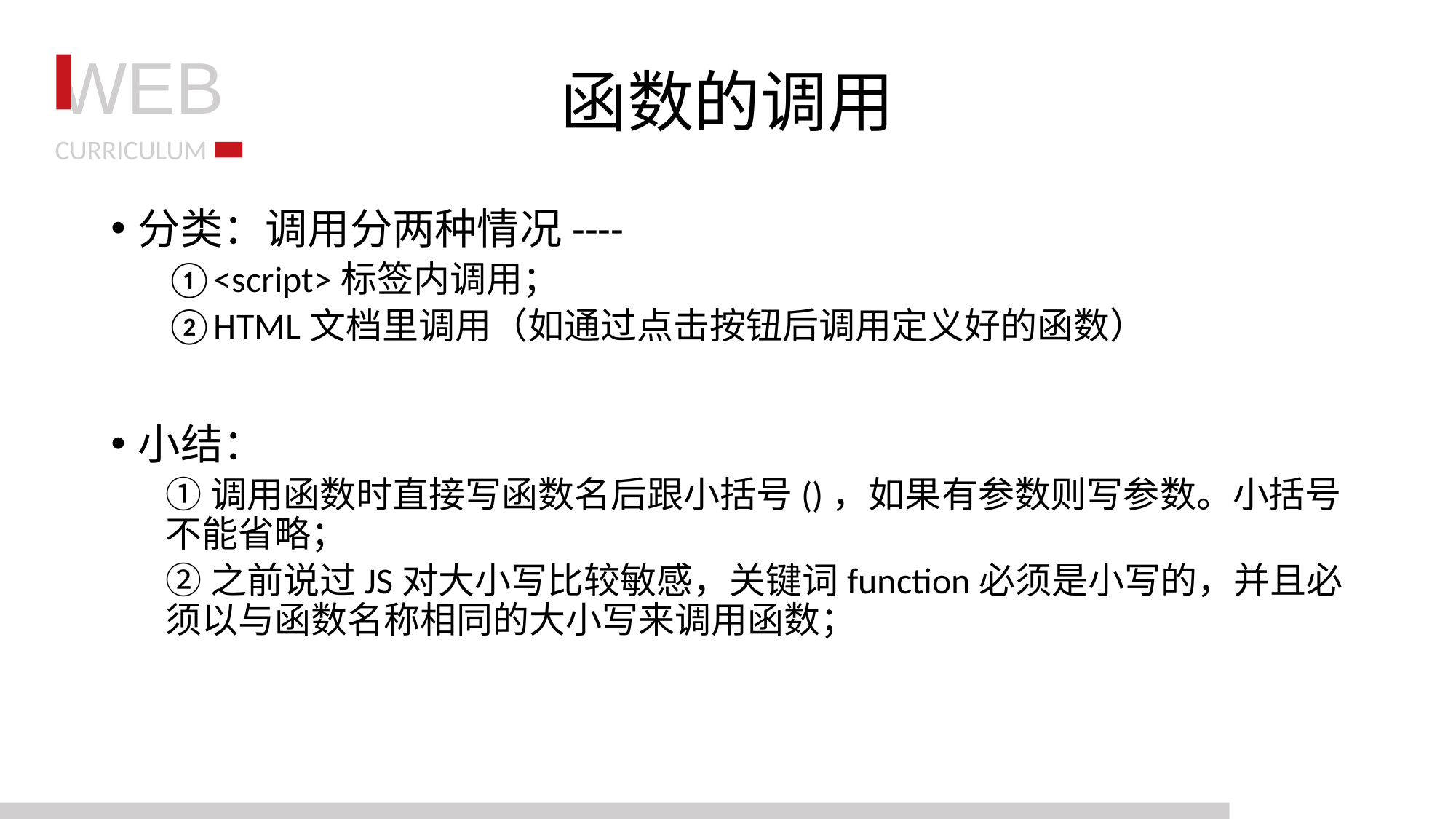

# 函数的调用
分类：调用分两种情况----
①<script>标签内调用；
②HTML文档里调用（如通过点击按钮后调用定义好的函数）

小结：
①调用函数时直接写函数名后跟小括号()，如果有参数则写参数。小括号不能省略；
②之前说过JS对大小写比较敏感，关键词function必须是小写的，并且必须以与函数名称相同的大小写来调用函数；